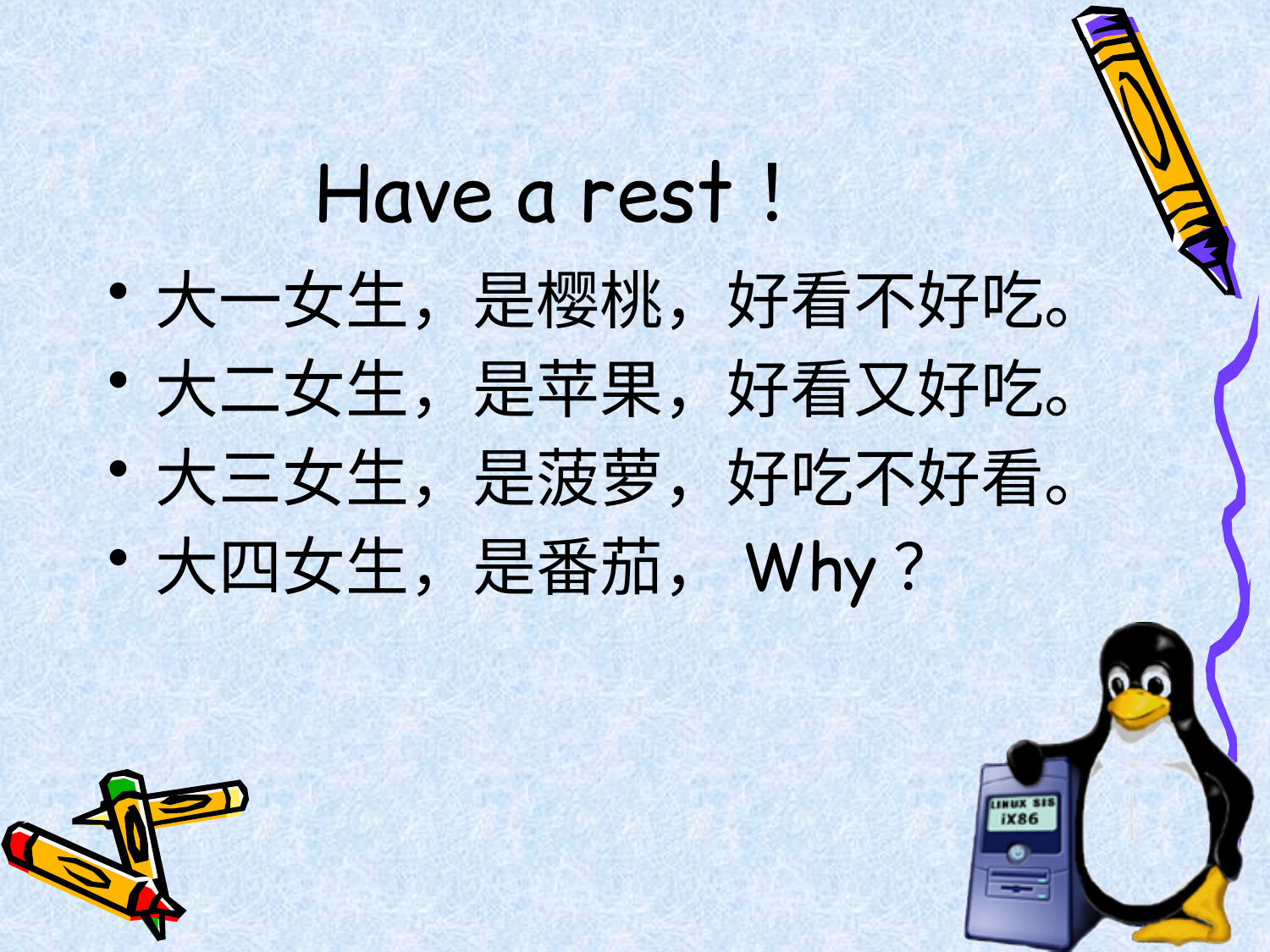

# Have a rest！
大一女生，是樱桃，好看不好吃。
大二女生，是苹果，好看又好吃。
大三女生，是菠萝，好吃不好看。
大四女生，是番茄，Why？